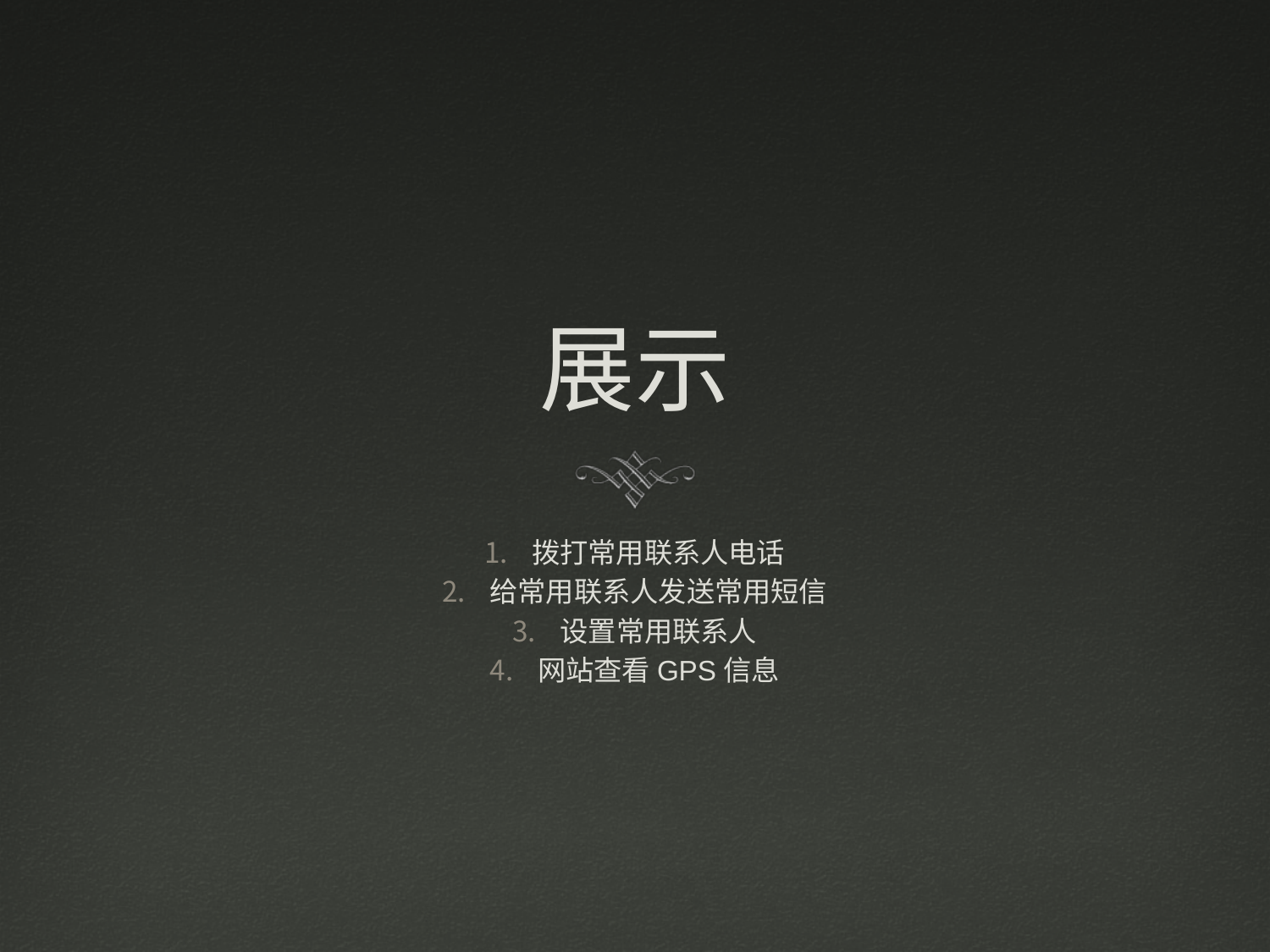

# 展示
拨打常用联系人电话
给常用联系人发送常用短信
设置常用联系人
网站查看GPS信息